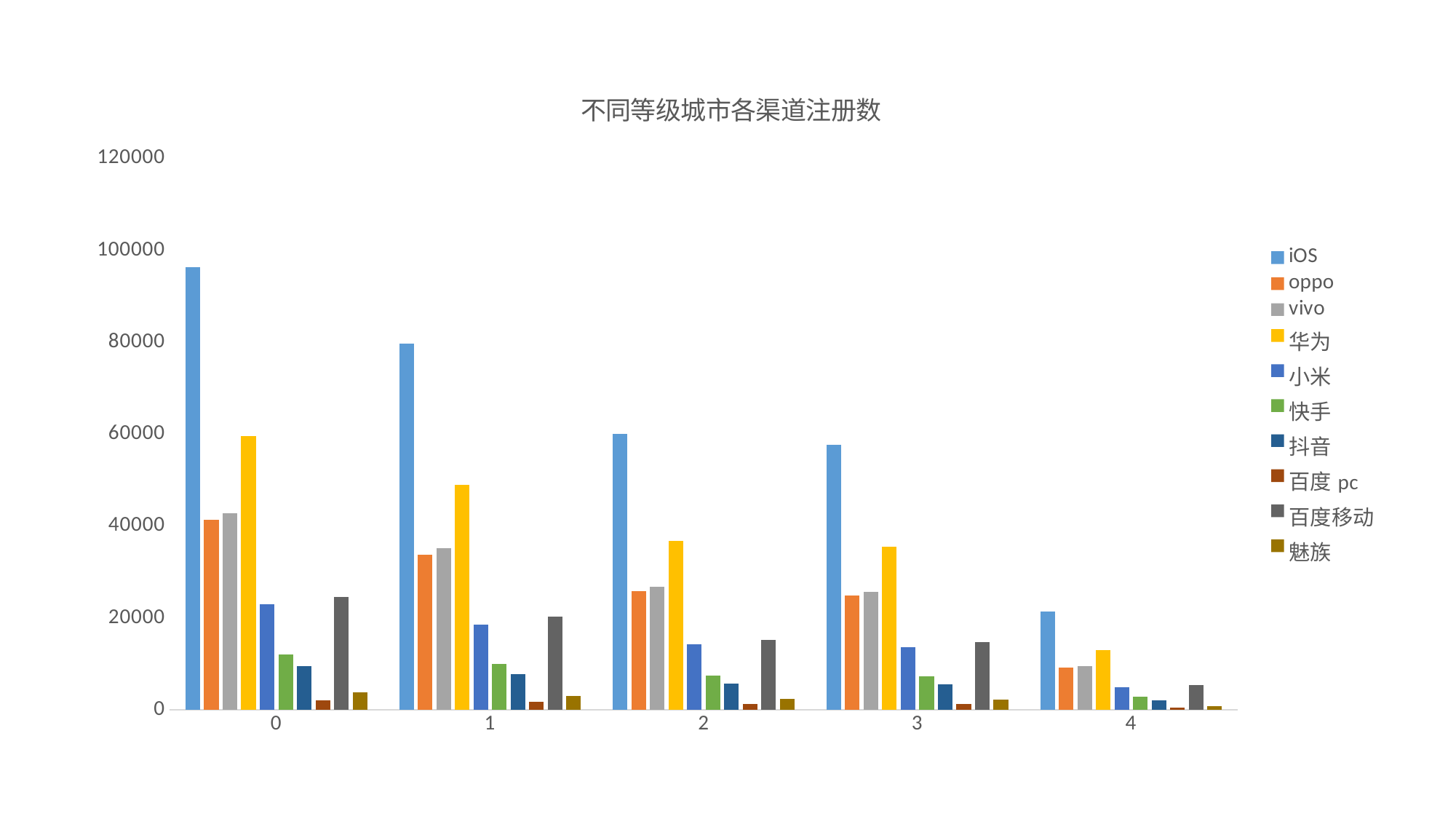

### Chart: 不同等级城市各渠道注册数

| Category | iOS | oppo | vivo | 华为 | 小米 | 快手 | 抖音 | 百度pc | 百度移动 | 魅族 |
|---|---|---|---|---|---|---|---|---|---|---|
| 0 | 96399.0 | 41409.0 | 42817.0 | 59647.0 | 22920.0 | 12010.0 | 9496.0 | 2014.0 | 24648.0 | 3806.0 |
| 1 | 79695.0 | 33811.0 | 35154.0 | 49059.0 | 18619.0 | 10026.0 | 7716.0 | 1690.0 | 20271.0 | 3064.0 |
| 2 | 60109.0 | 25862.0 | 26743.0 | 36863.0 | 14261.0 | 7539.0 | 5762.0 | 1298.0 | 15289.0 | 2325.0 |
| 3 | 57715.0 | 24870.0 | 25743.0 | 35470.0 | 13670.0 | 7281.0 | 5585.0 | 1212.0 | 14787.0 | 2209.0 |
| 4 | 21421.0 | 9150.0 | 9495.0 | 13056.0 | 4953.0 | 2849.0 | 2148.0 | 434.0 | 5438.0 | 794.0 |